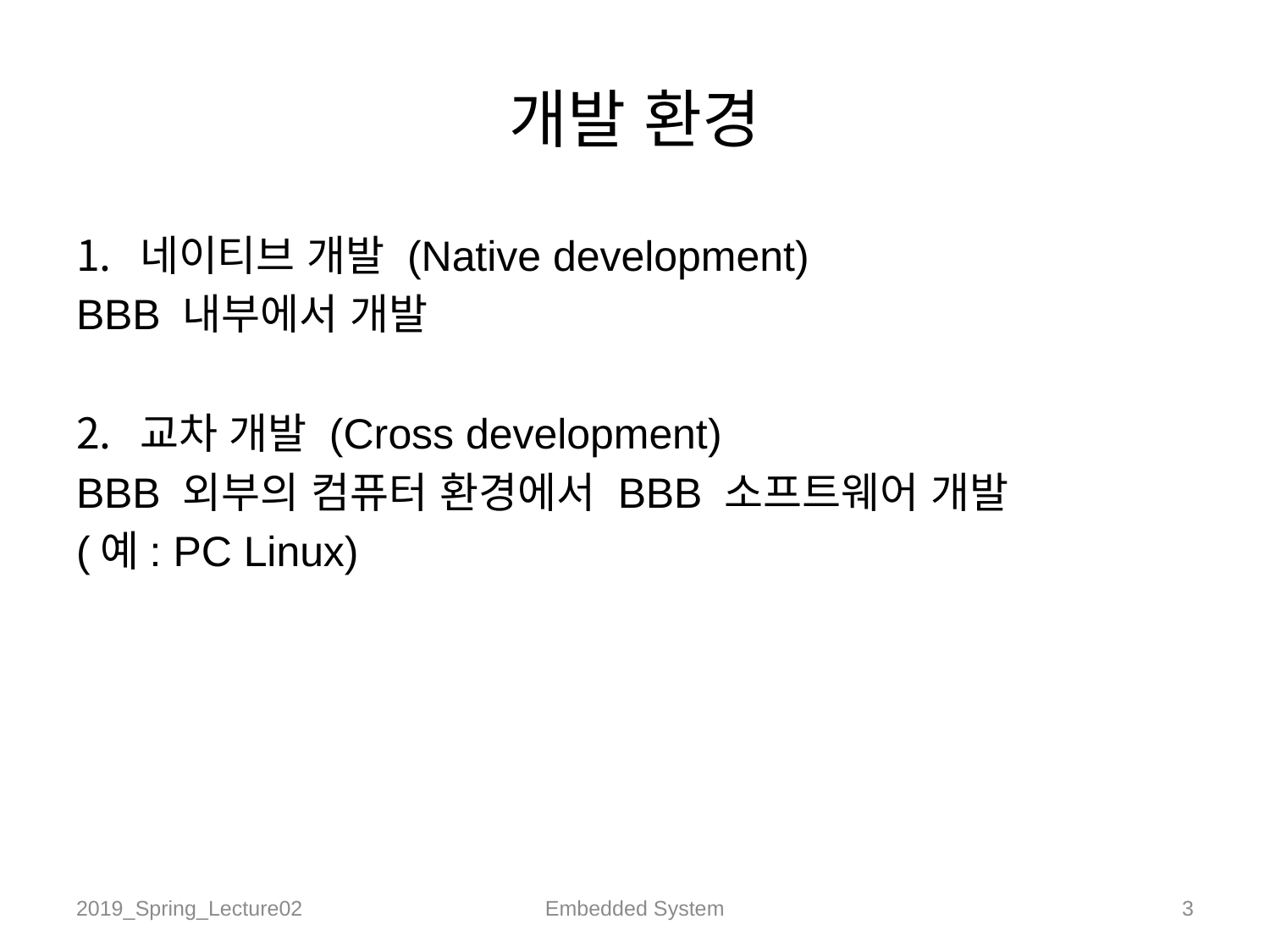

# 개발 환경
네이티브 개발 (Native development)
BBB 내부에서 개발

교차 개발 (Cross development)
BBB 외부의 컴퓨터 환경에서 BBB 소프트웨어 개발
(예: PC Linux)

2019_Spring_Lecture02
Embedded System
3